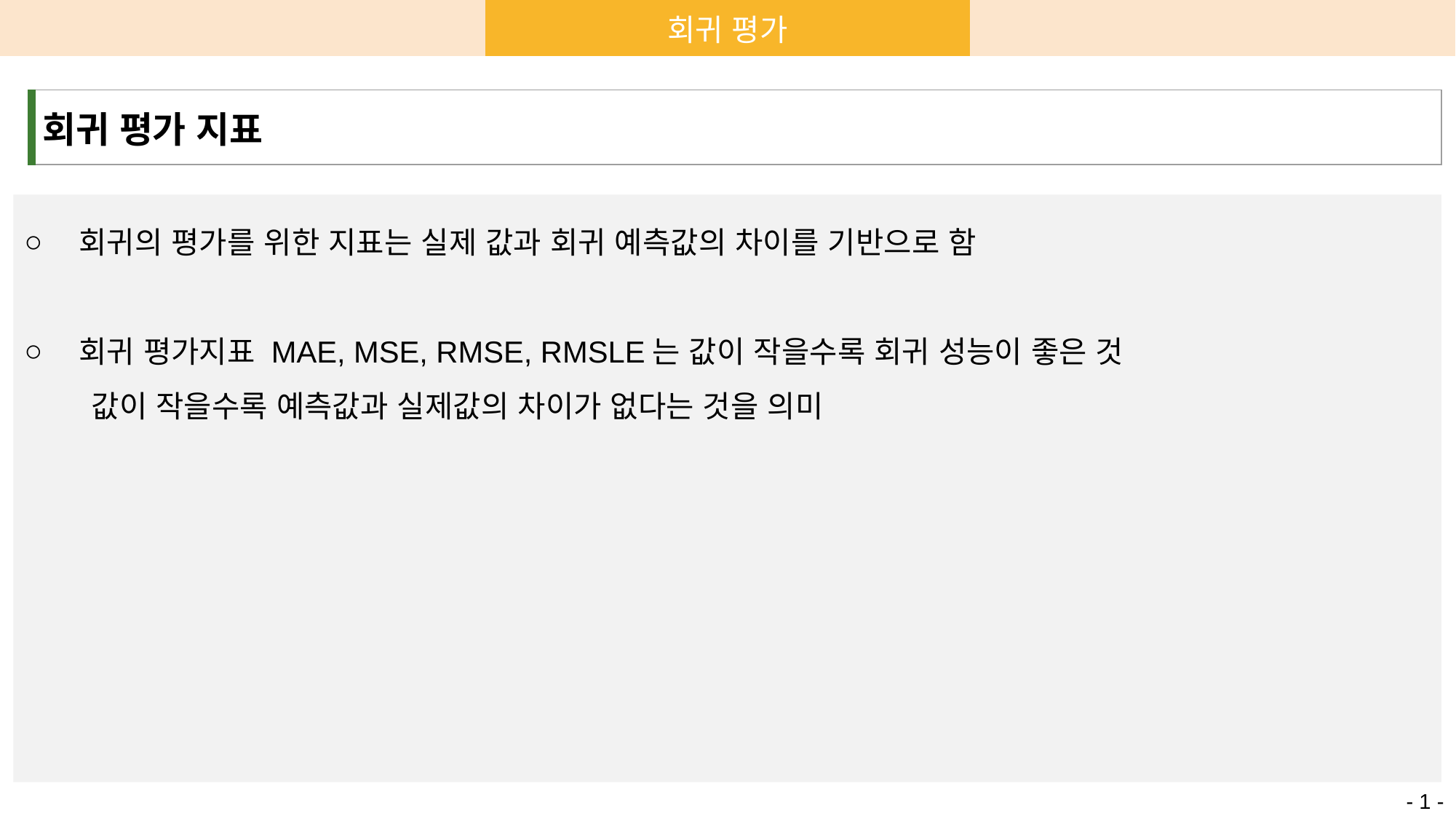

|  | 회귀 평가 |  |  |
| --- | --- | --- | --- |
| 회귀 평가 지표 |
| --- |
회귀의 평가를 위한 지표는 실제 값과 회귀 예측값의 차이를 기반으로 함

회귀 평가지표 MAE, MSE, RMSE, RMSLE는 값이 작을수록 회귀 성능이 좋은 것
       값이 작을수록 예측값과 실제값의 차이가 없다는 것을 의미
- 1 -